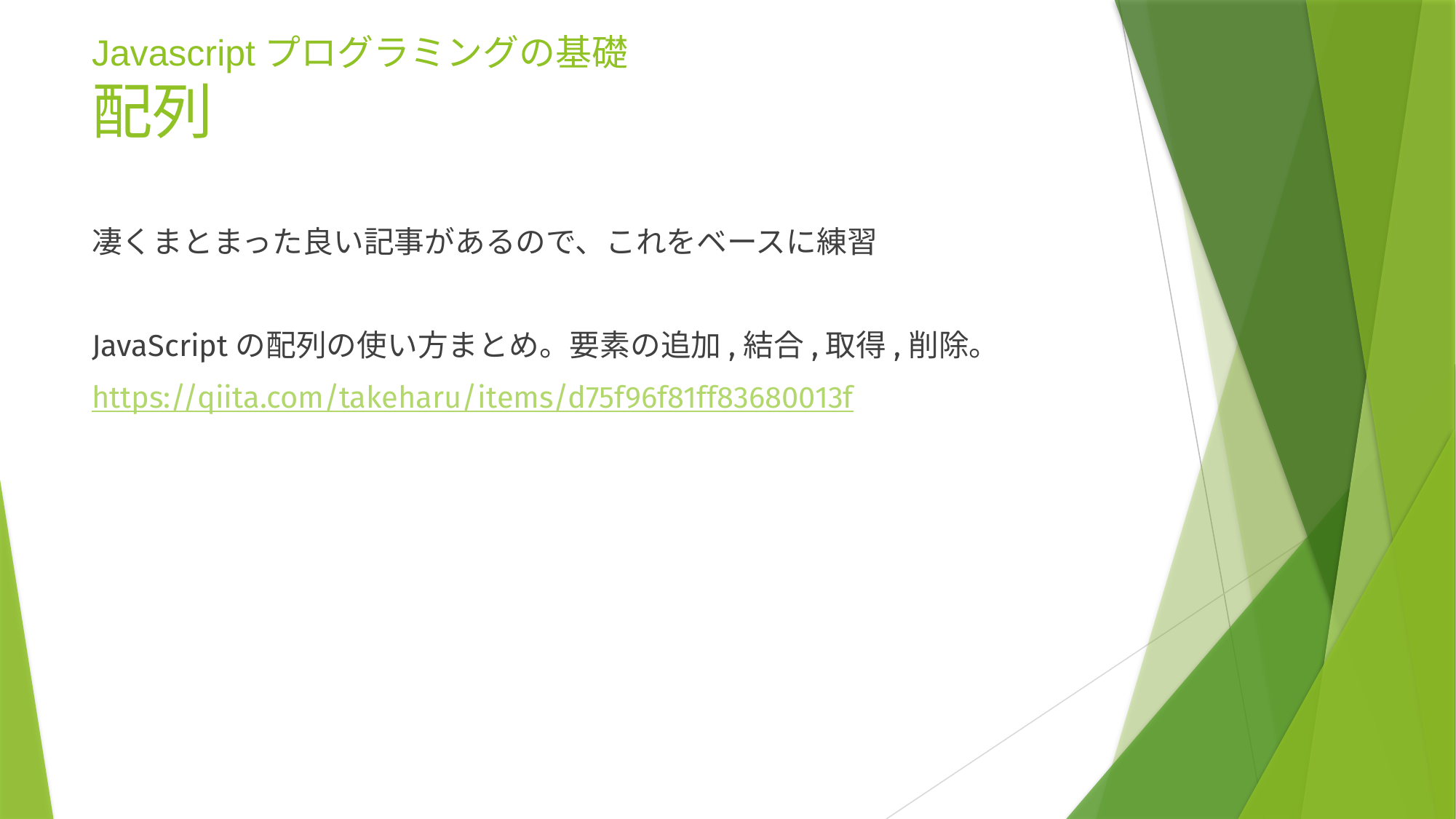

# Javascriptプログラミングの基礎 配列

凄くまとまった良い記事があるので、これをベースに練習

JavaScriptの配列の使い方まとめ。要素の追加,結合,取得,削除。
https://qiita.com/takeharu/items/d75f96f81ff83680013f